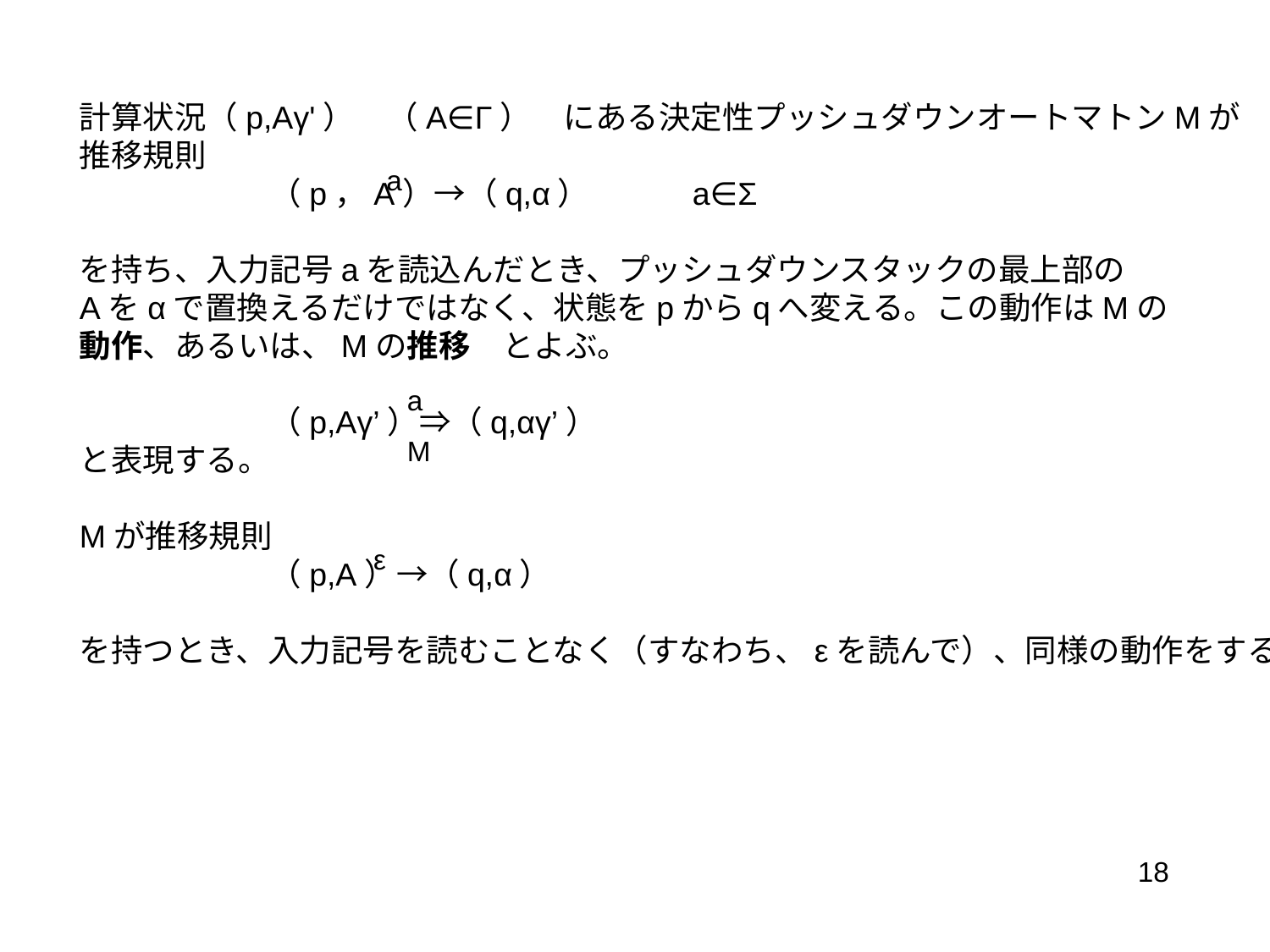

計算状況（p,Aγ'）　（A∈Γ）　にある決定性プッシュダウンオートマトンMが
推移規則
　　　　　　（p，A）→（q,α）　　　a∈Σ

を持ち、入力記号aを読込んだとき、プッシュダウンスタックの最上部の
Aをαで置換えるだけではなく、状態をpからqへ変える。この動作はMの
動作、あるいは、Mの推移　とよぶ。

　　　　　　（p,Aγ’）⇒（q,αγ’）
と表現する。

Mが推移規則
　　　　　　（p,A）→（q,α）

を持つとき、入力記号を読むことなく（すなわち、εを読んで）、同様の動作をする。

a
a

M
ε
18